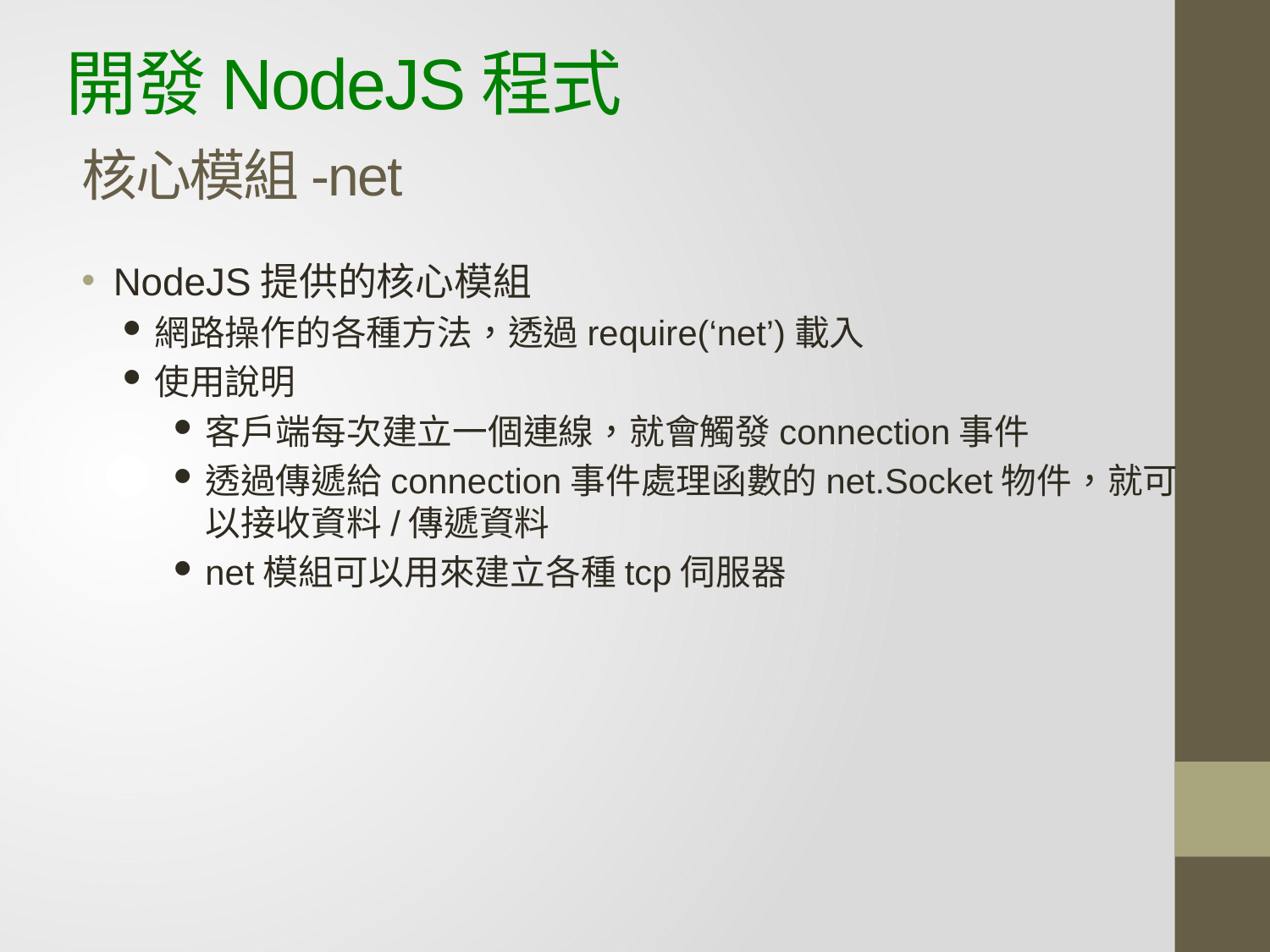

# 開發NodeJS程式 核心模組-net

NodeJS提供的核心模組
網路操作的各種方法，透過require(‘net’)載入
使用說明
客戶端每次建立一個連線，就會觸發connection事件
透過傳遞給connection事件處理函數的net.Socket物件，就可以接收資料/傳遞資料
net模組可以用來建立各種tcp伺服器